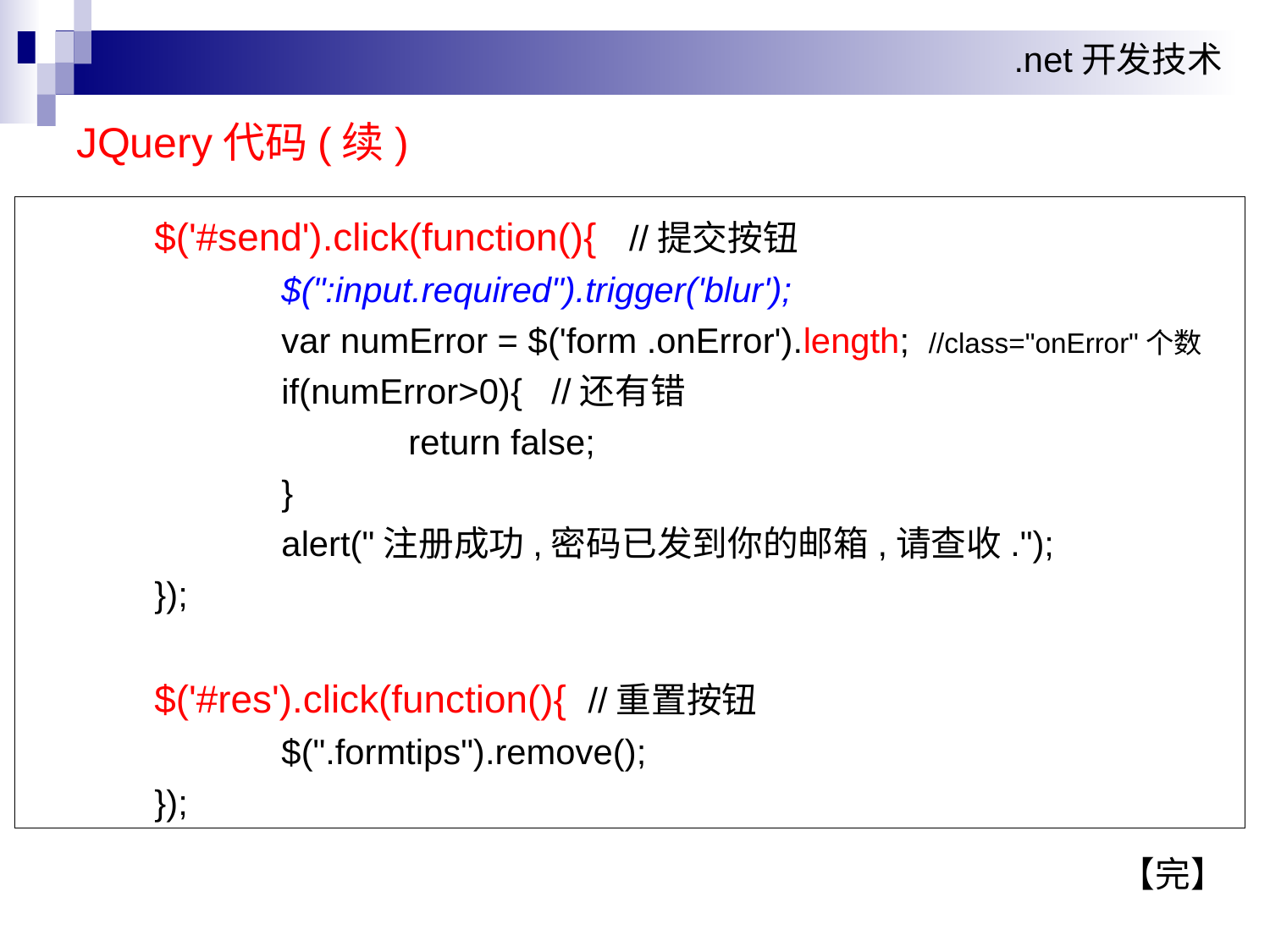

# JQuery代码(续)
	$('#send').click(function(){   //提交按钮
		$(":input.required").trigger('blur');
		var numError = $('form .onError').length;  //class="onError"个数
		if(numError>0){   //还有错
			return false;
		}
		alert("注册成功,密码已发到你的邮箱,请查收.");
	});

	$('#res').click(function(){  //重置按钮
		$(".formtips").remove();
	});
【完】